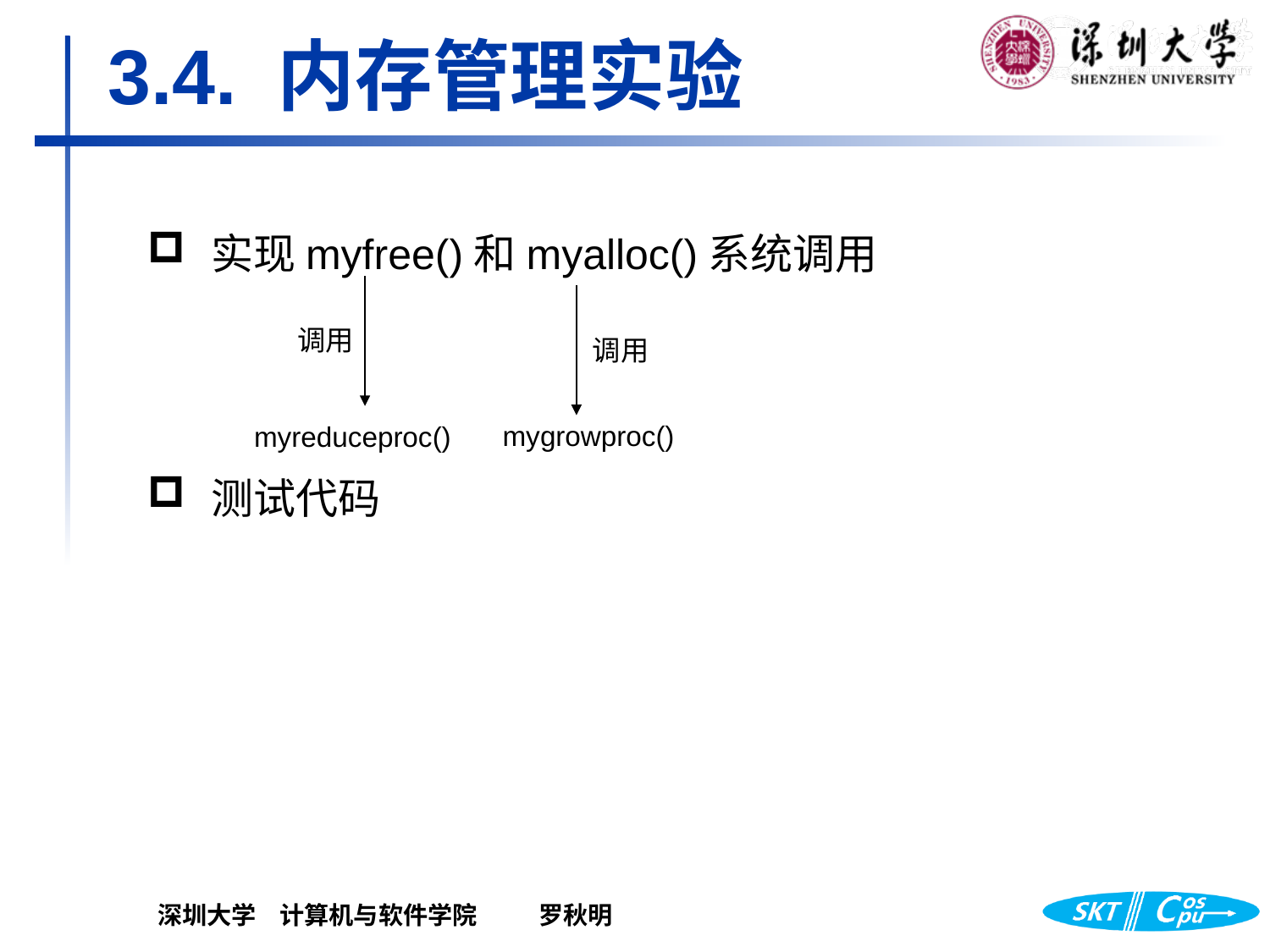

# 3.4. 内存管理实验
实现myfree()和myalloc()系统调用
调用
调用
mygrowproc()
myreduceproc()
测试代码